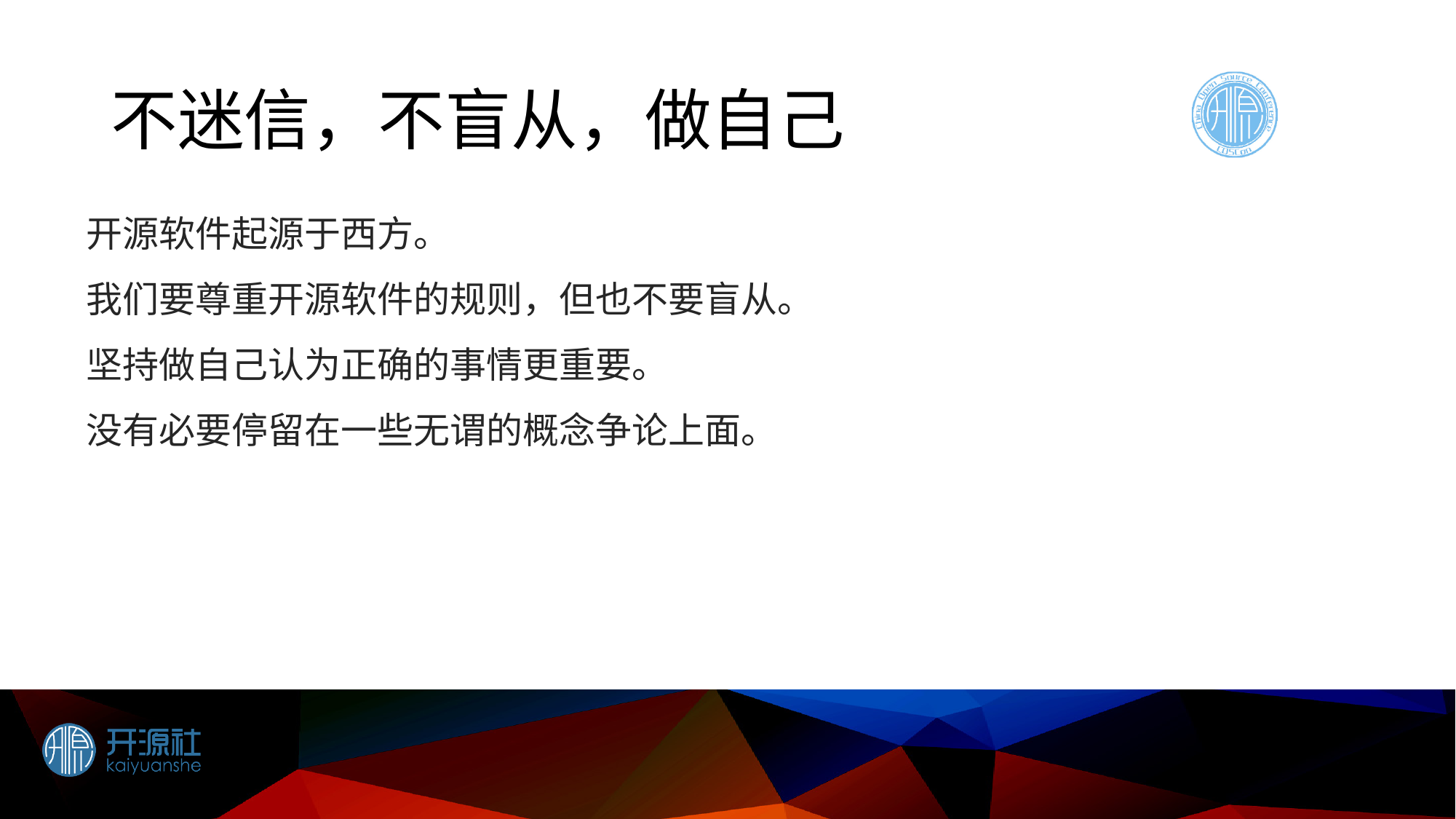

# 不迷信，不盲从，做自己
开源软件起源于西方。
我们要尊重开源软件的规则，但也不要盲从。
坚持做自己认为正确的事情更重要。
没有必要停留在一些无谓的概念争论上面。